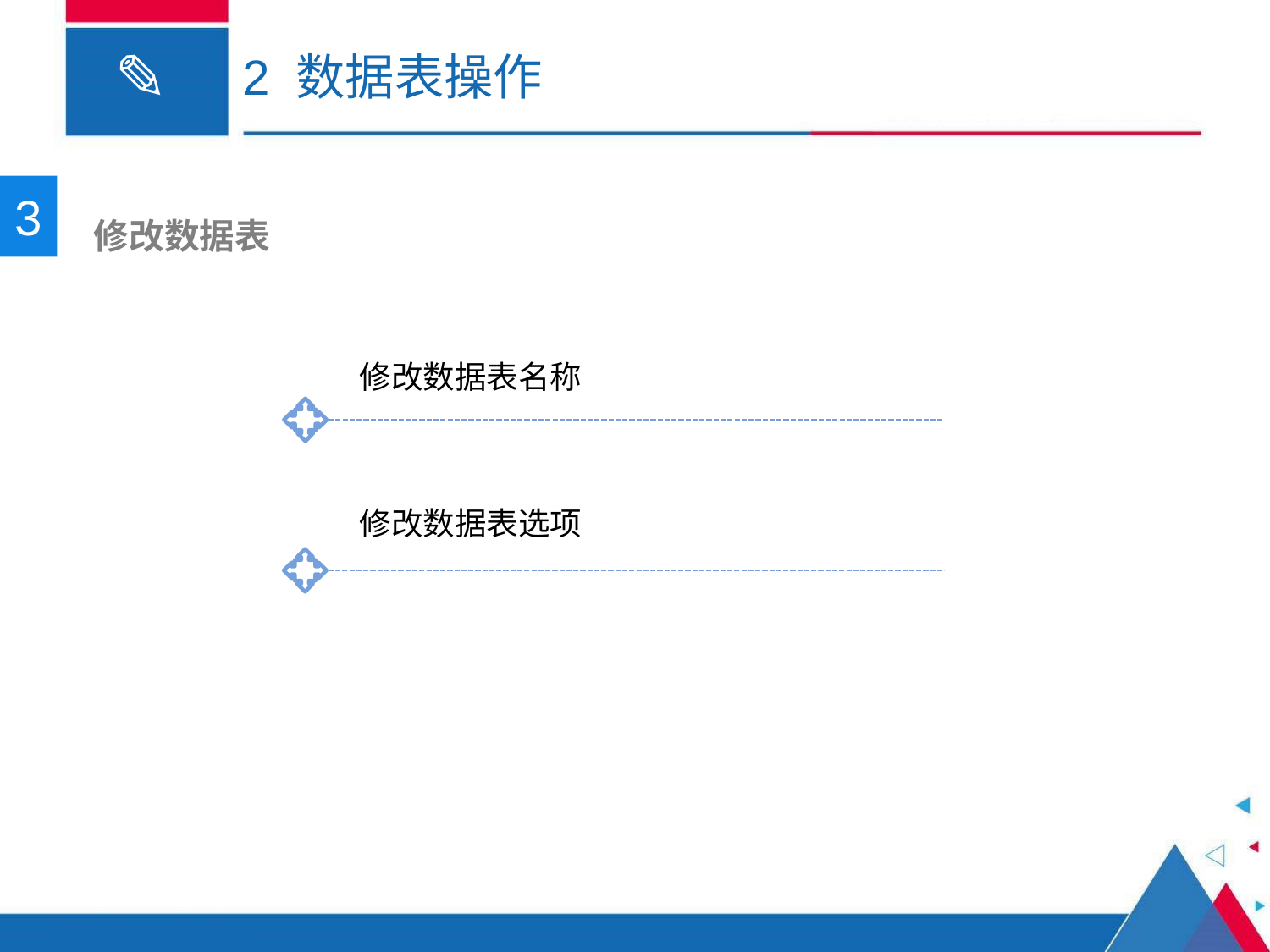

# 2 数据表操作

3
  修改数据表
修改数据表名称

修改数据表选项